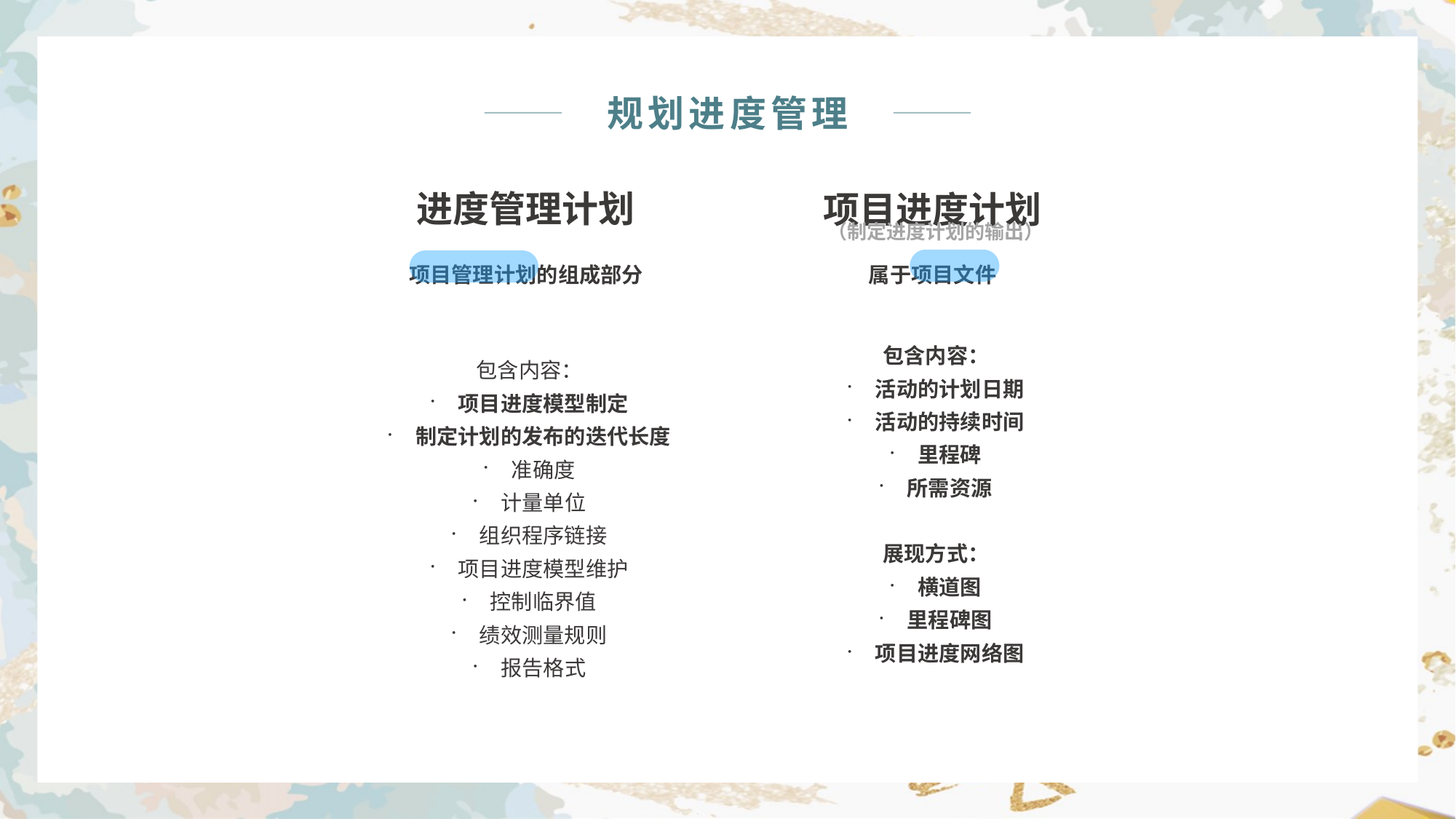

规划进度管理

进度管理计划
项目进度计划
（制定进度计划的输出）
项目管理计划的组成部分
属于项目文件

包含内容：
活动的计划日期
活动的持续时间
里程碑
所需资源

展现方式：
横道图
里程碑图
项目进度网络图
包含内容：
项目进度模型制定
制定计划的发布的迭代长度
准确度
计量单位
组织程序链接
项目进度模型维护
控制临界值
绩效测量规则
报告格式